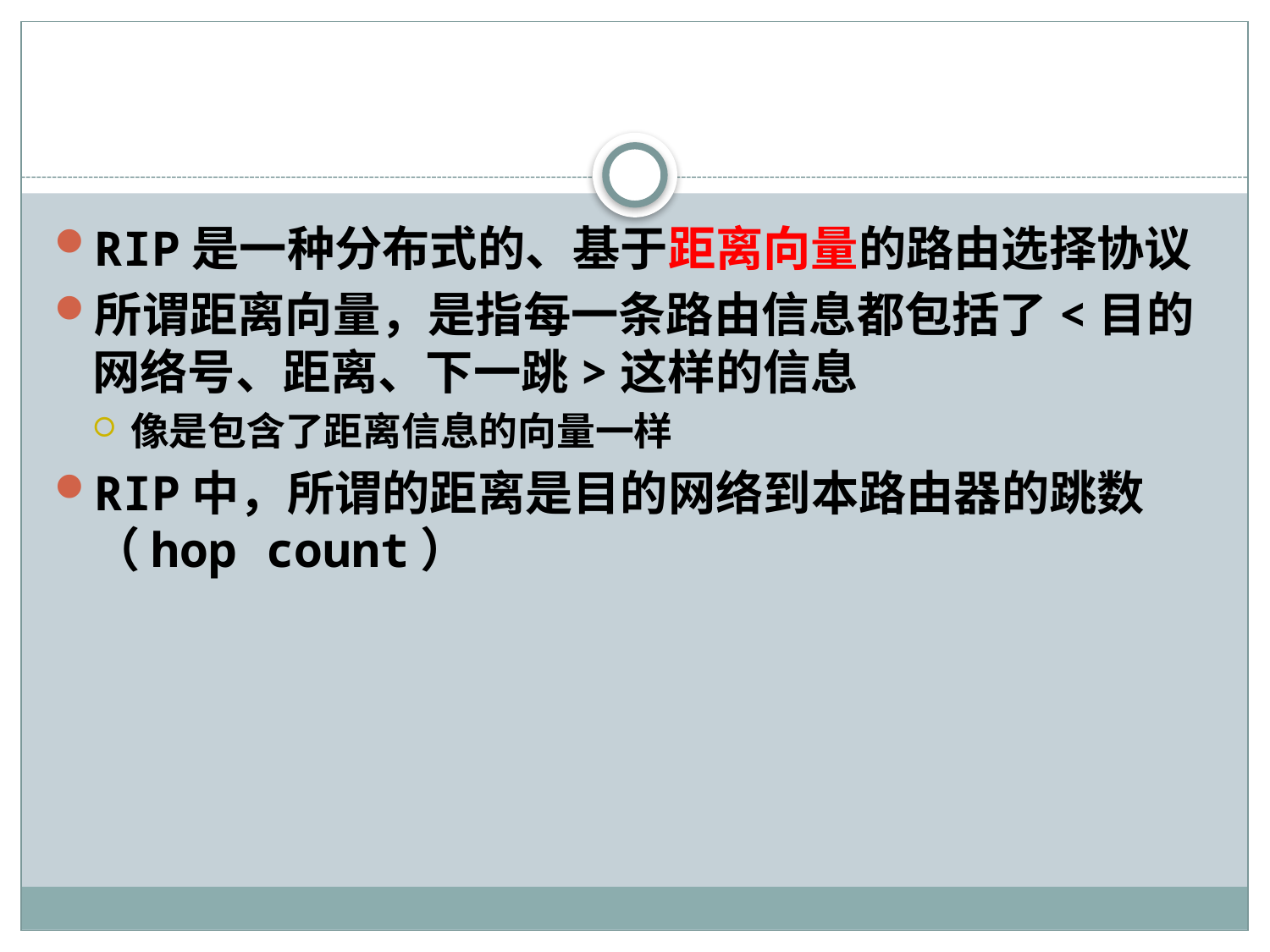

#
RIP是一种分布式的、基于距离向量的路由选择协议
所谓距离向量，是指每一条路由信息都包括了<目的网络号、距离、下一跳>这样的信息
像是包含了距离信息的向量一样
RIP中，所谓的距离是目的网络到本路由器的跳数（hop count）